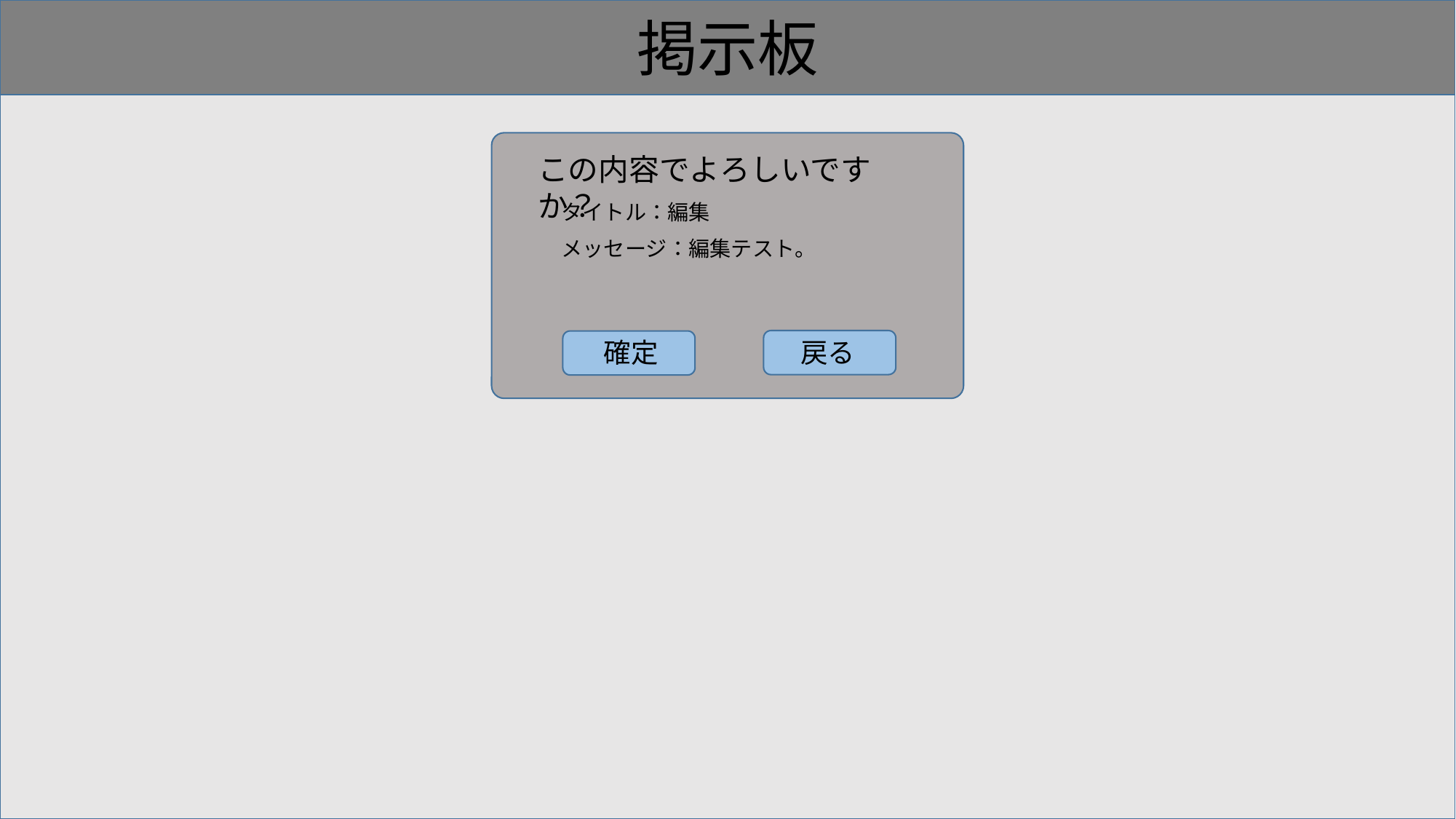

掲示板
編集・削除画面

この内容でよろしいですか？
タイトル：編集
メッセージ：編集テスト。
確定

戻る